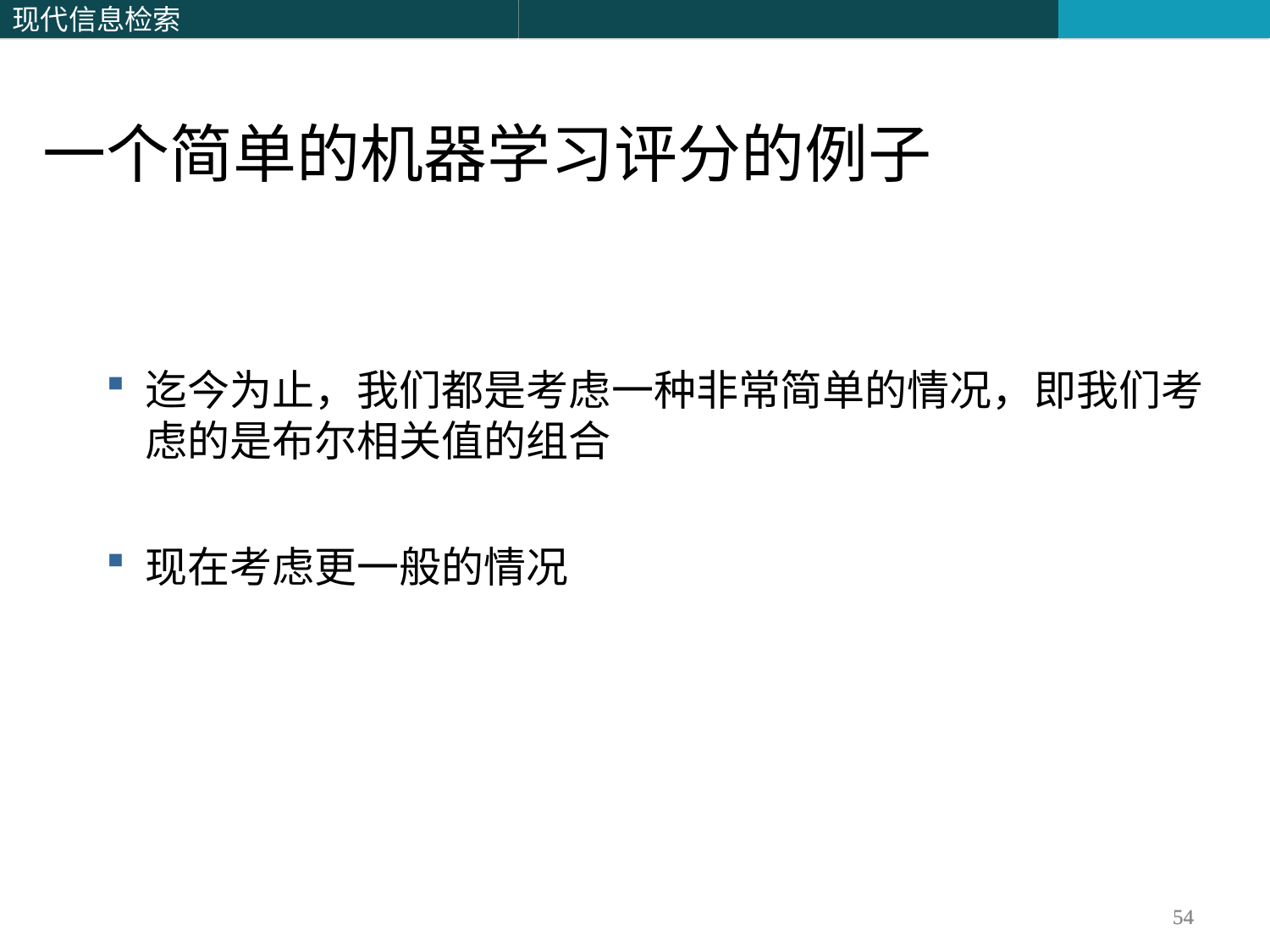

一个简单的机器学习评分的例子
迄今为止，我们都是考虑一种非常简单的情况，即我们考虑的是布尔相关值的组合

现在考虑更一般的情况
54
54